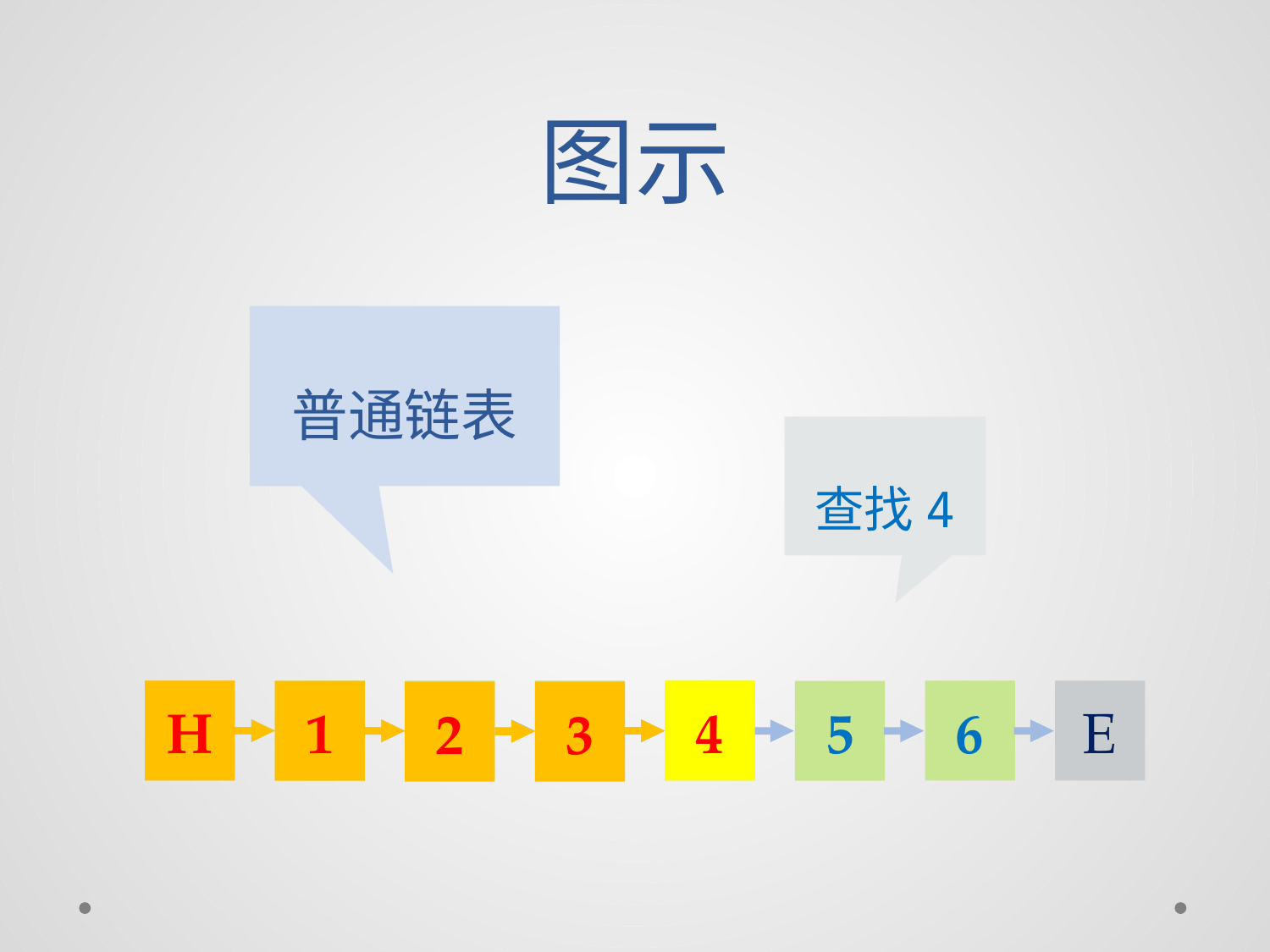

# 图示
普通链表
查找4
4
H
H
1
2
3
4
6
E
1
5
2
3